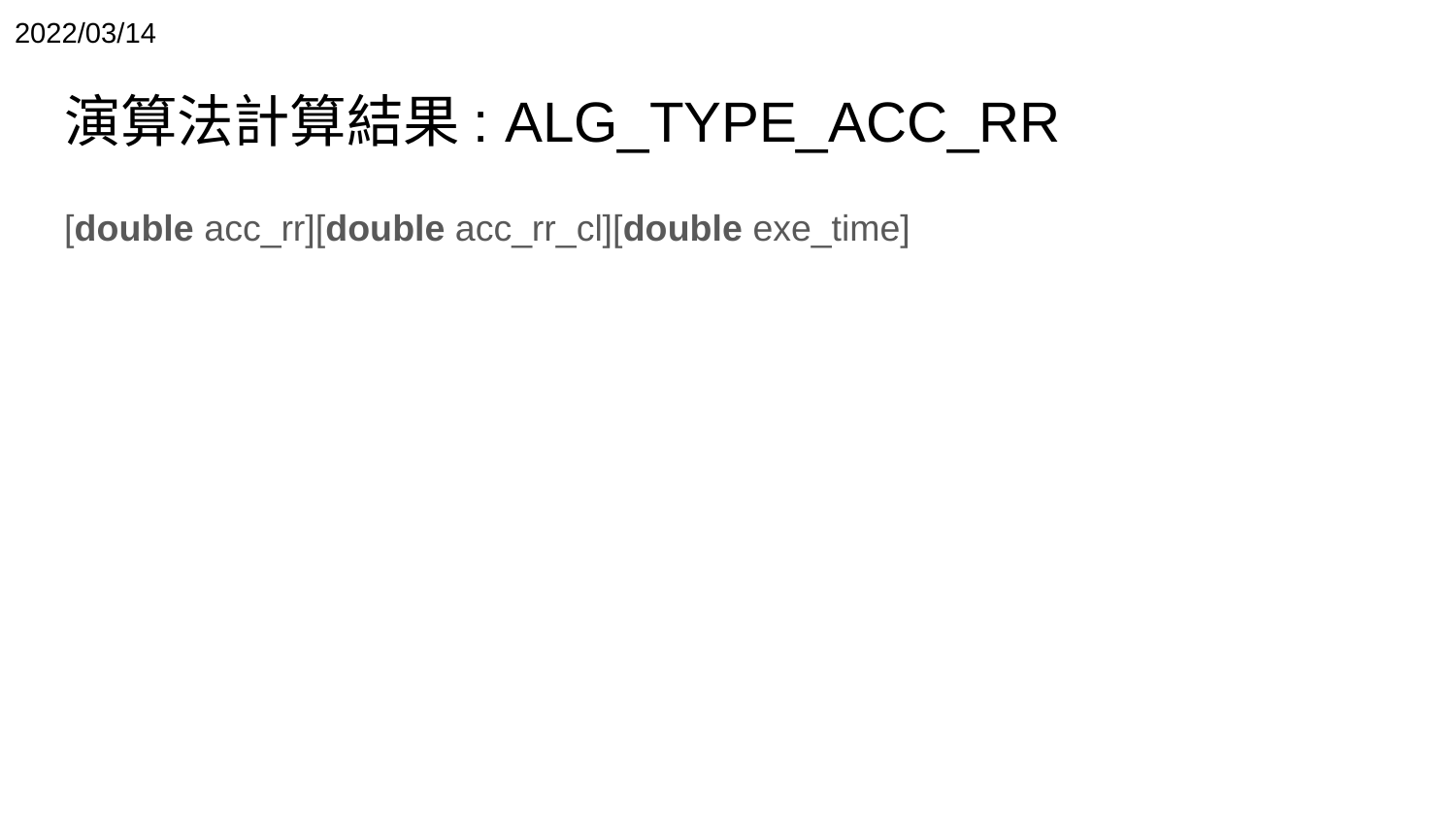

2022/03/14
# 演算法計算結果: ALG_TYPE_ACC_RR
[double acc_rr][double acc_rr_cl][double exe_time]